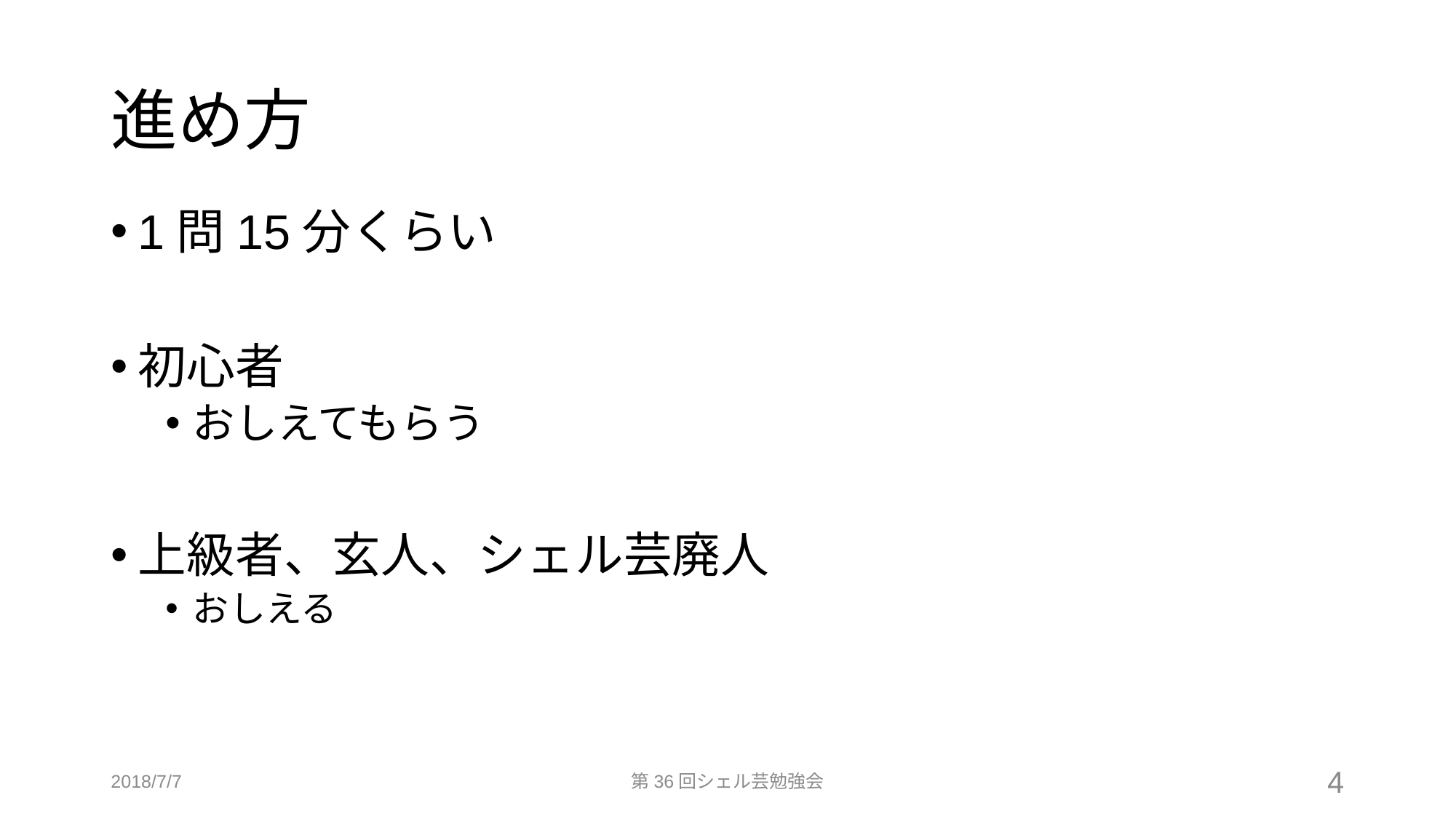

# 進め方
1問15分くらい

初心者
おしえてもらう

上級者、玄人、シェル芸廃人
おしえる

2018/7/7
第36回シェル芸勉強会
4